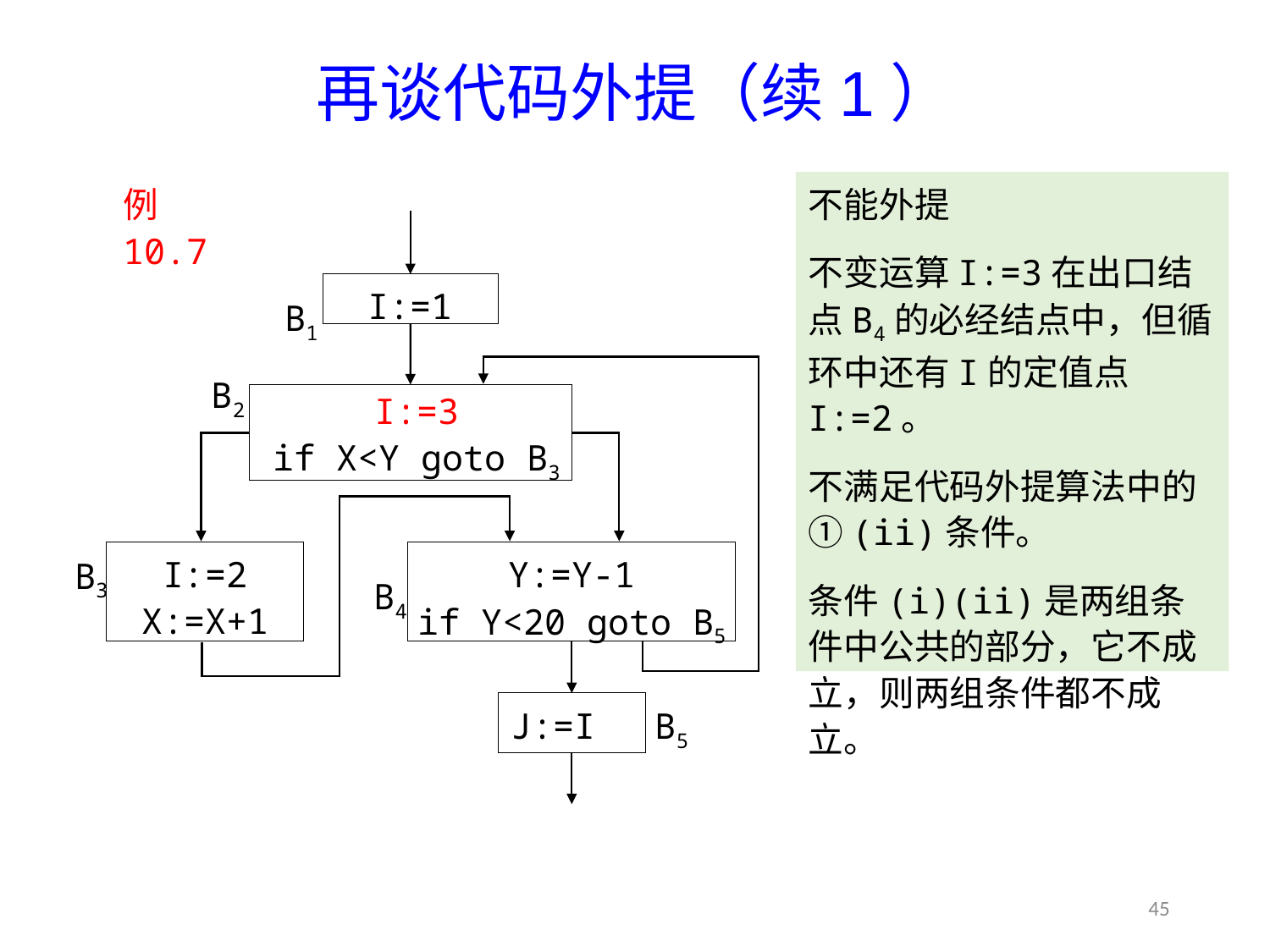

# 再谈代码外提（续1）
例10.7
不能外提
不变运算I:=3在出口结点B4的必经结点中，但循环中还有I的定值点I:=2。
不满足代码外提算法中的①(ii)条件。
条件(i)(ii)是两组条件中公共的部分，它不成立，则两组条件都不成立。
I:=1
B1

B2
I:=3
if X<Y goto B3

I:=2
X:=X+1
Y:=Y-1
if Y<20 goto B5
B3
B4
J:=I
B5
45